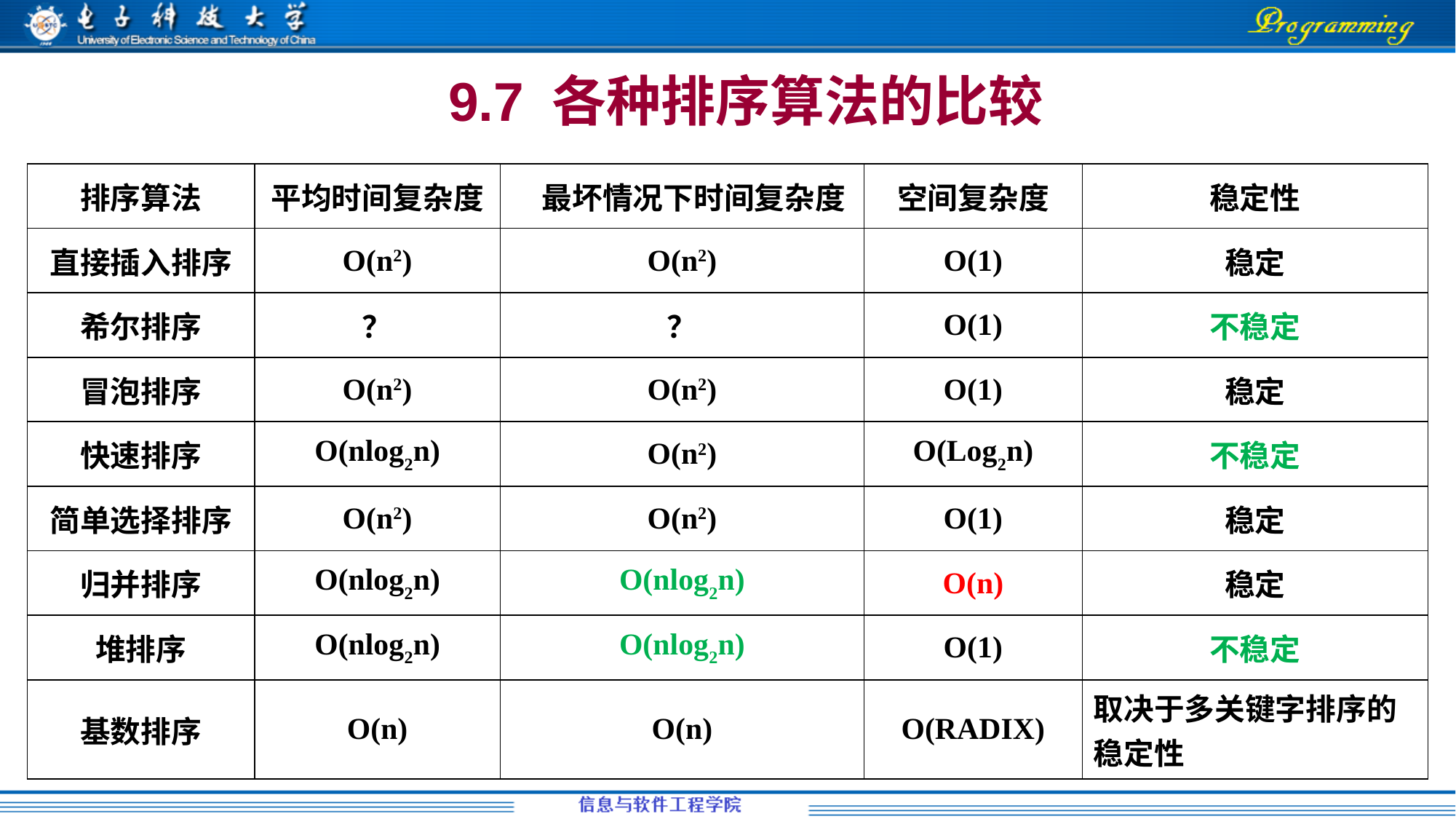

# 9.7 各种排序算法的比较
| 排序算法 | 平均时间复杂度 | 最坏情况下时间复杂度 | 空间复杂度 | 稳定性 |
| --- | --- | --- | --- | --- |
| 直接插入排序 | O(n2) | O(n2) | O(1) | 稳定 |
| 希尔排序 | ？ | ？ | O(1) | 不稳定 |
| 冒泡排序 | O(n2) | O(n2) | O(1) | 稳定 |
| 快速排序 | O(nlog2n) | O(n2) | O(Log2n) | 不稳定 |
| 简单选择排序 | O(n2) | O(n2) | O(1) | 稳定 |
| 归并排序 | O(nlog2n) | O(nlog2n) | O(n) | 稳定 |
| 堆排序 | O(nlog2n) | O(nlog2n) | O(1) | 不稳定 |
| 基数排序 | O(n) | O(n) | O(RADIX) | 取决于多关键字排序的稳定性 |